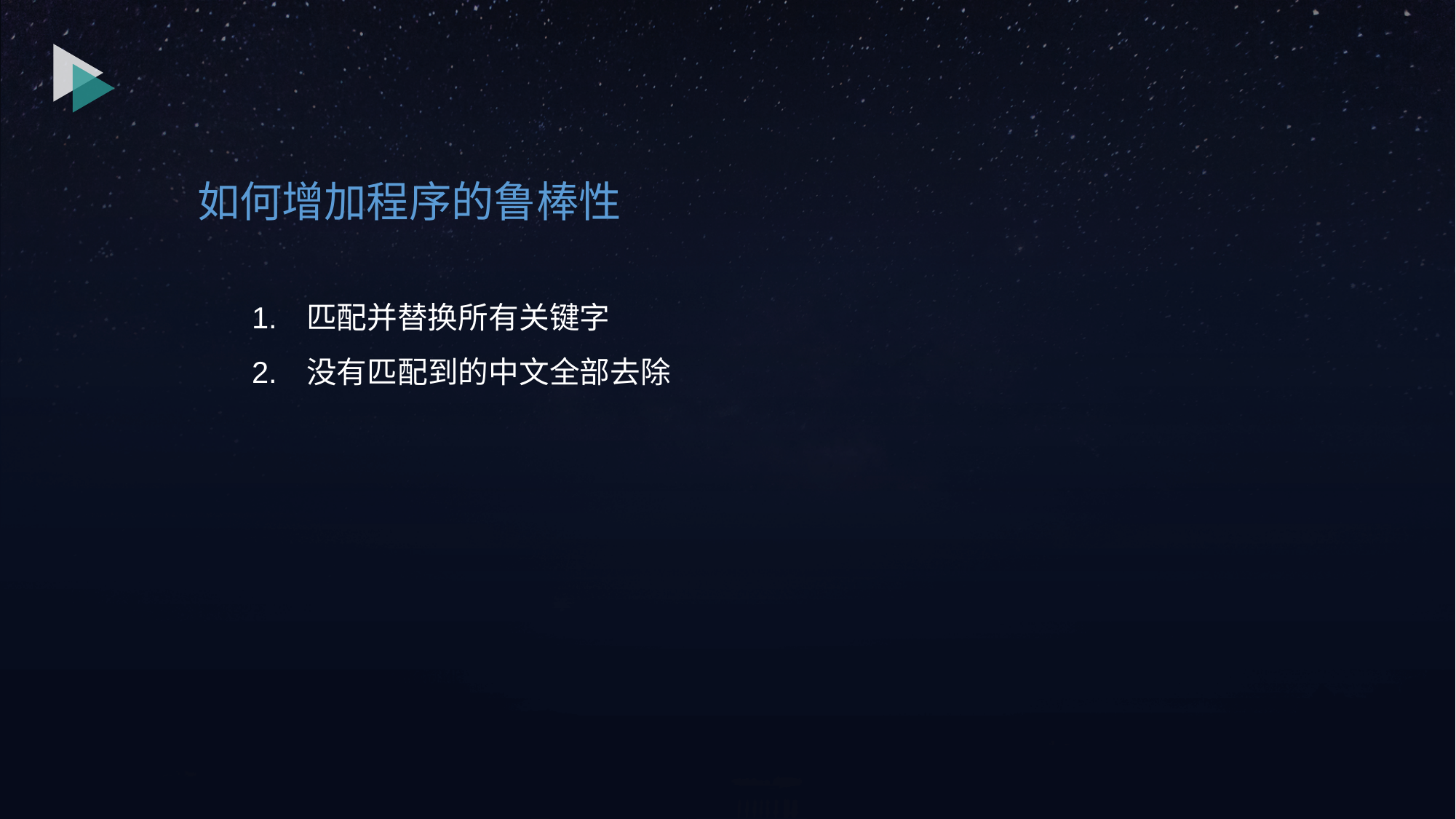

如何增加程序的鲁棒性

匹配并替换所有关键字
没有匹配到的中文全部去除